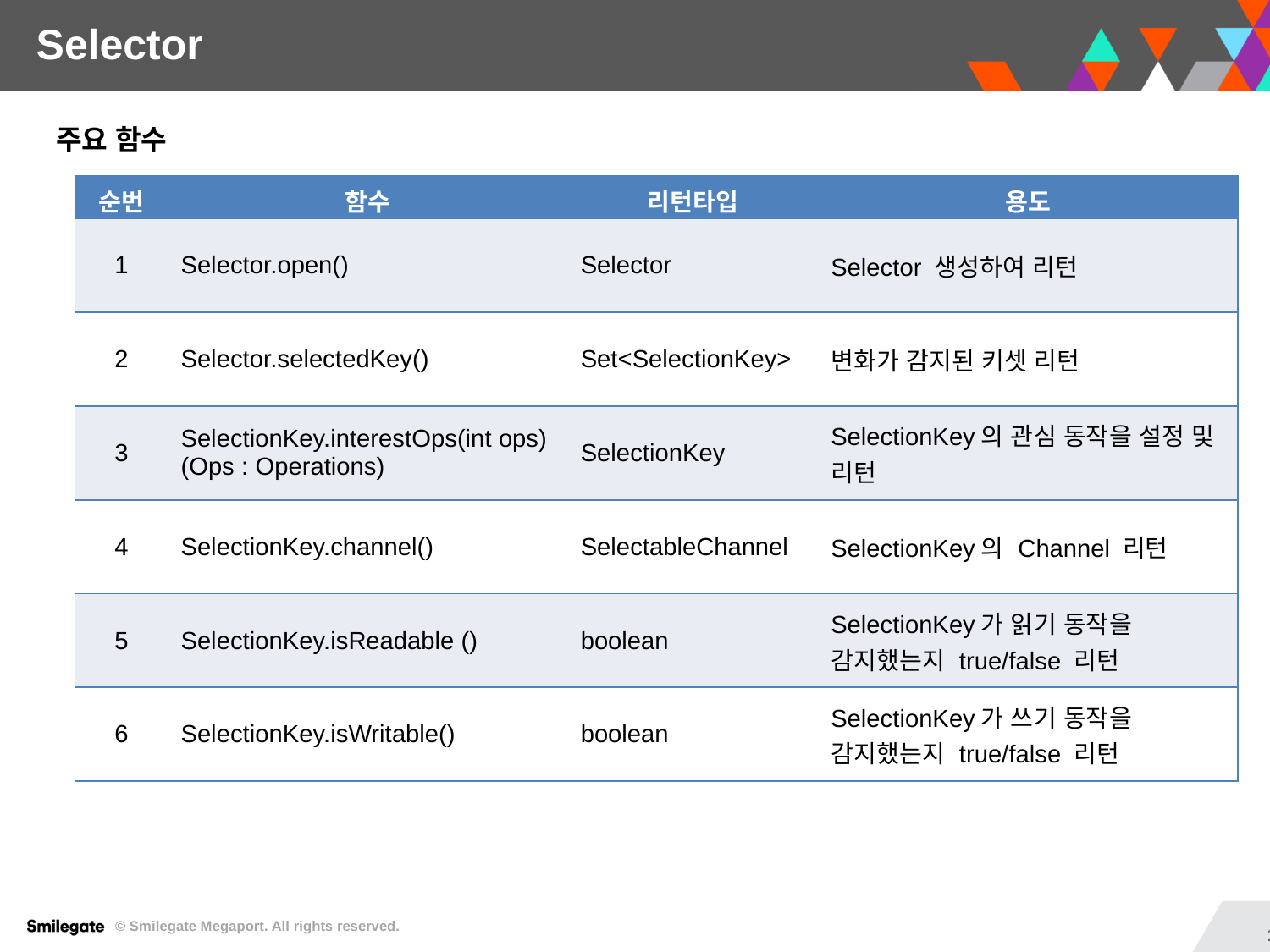

Selector
주요 함수
| 순번 | 함수 | 리턴타입 | 용도 |
| --- | --- | --- | --- |
| 1 | Selector.open() | Selector | Selector 생성하여 리턴 |
| 2 | Selector.selectedKey() | Set<SelectionKey> | 변화가 감지된 키셋 리턴 |
| 3 | SelectionKey.interestOps(int ops) (Ops : Operations) | SelectionKey | SelectionKey의 관심 동작을 설정 및 리턴 |
| 4 | SelectionKey.channel() | SelectableChannel | SelectionKey의 Channel 리턴 |
| 5 | SelectionKey.isReadable () | boolean | SelectionKey가 읽기 동작을 감지했는지 true/false 리턴 |
| 6 | SelectionKey.isWritable() | boolean | SelectionKey가 쓰기 동작을 감지했는지 true/false 리턴 |